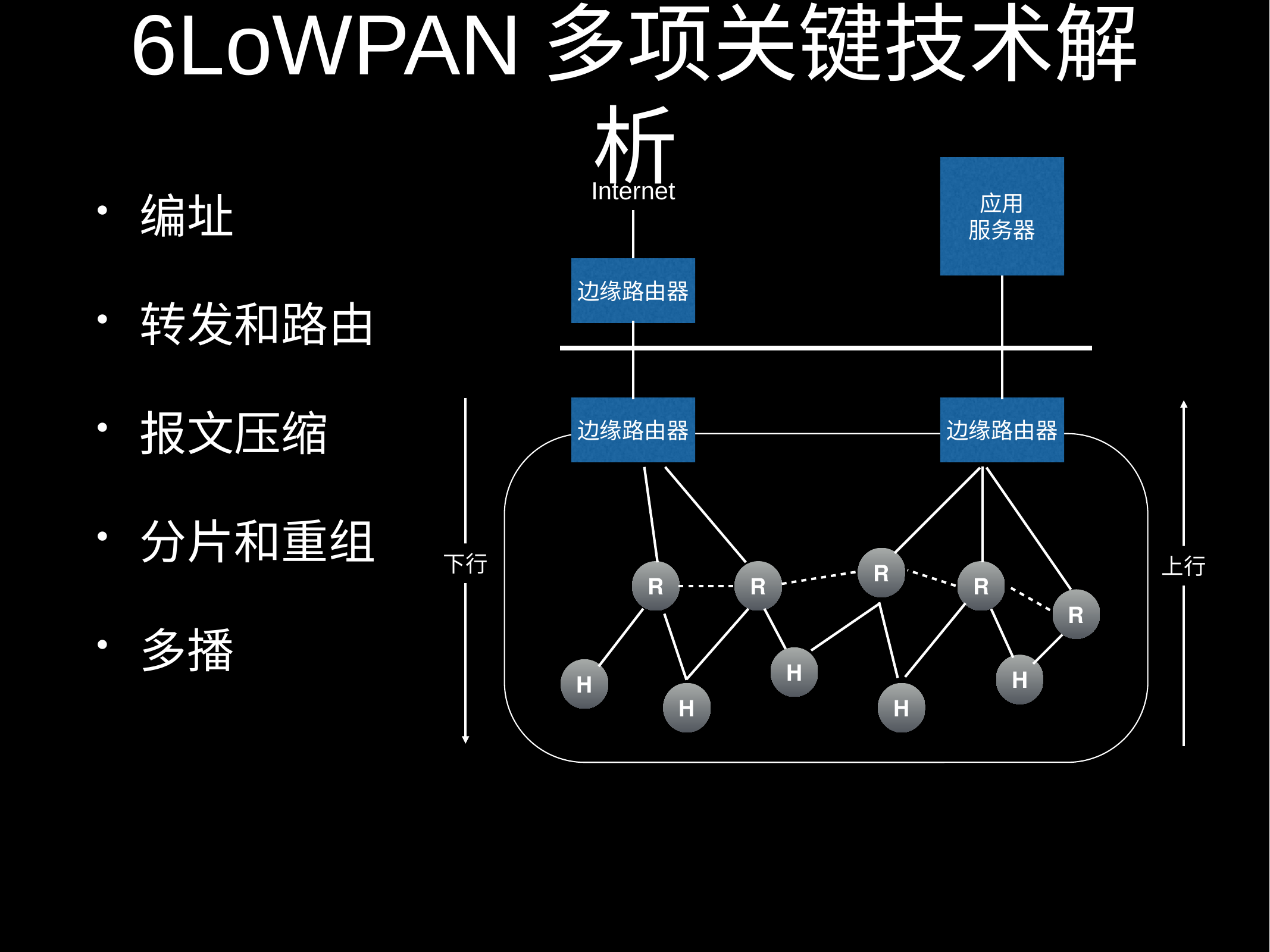

# 6LoWPAN多项关键技术解析
应用
服务器
Internet
编址
转发和路由
报文压缩
分片和重组
多播

边缘路由器

下行
边缘路由器
边缘路由器

上行
R
R
R
R

R

H
H
H
H
H